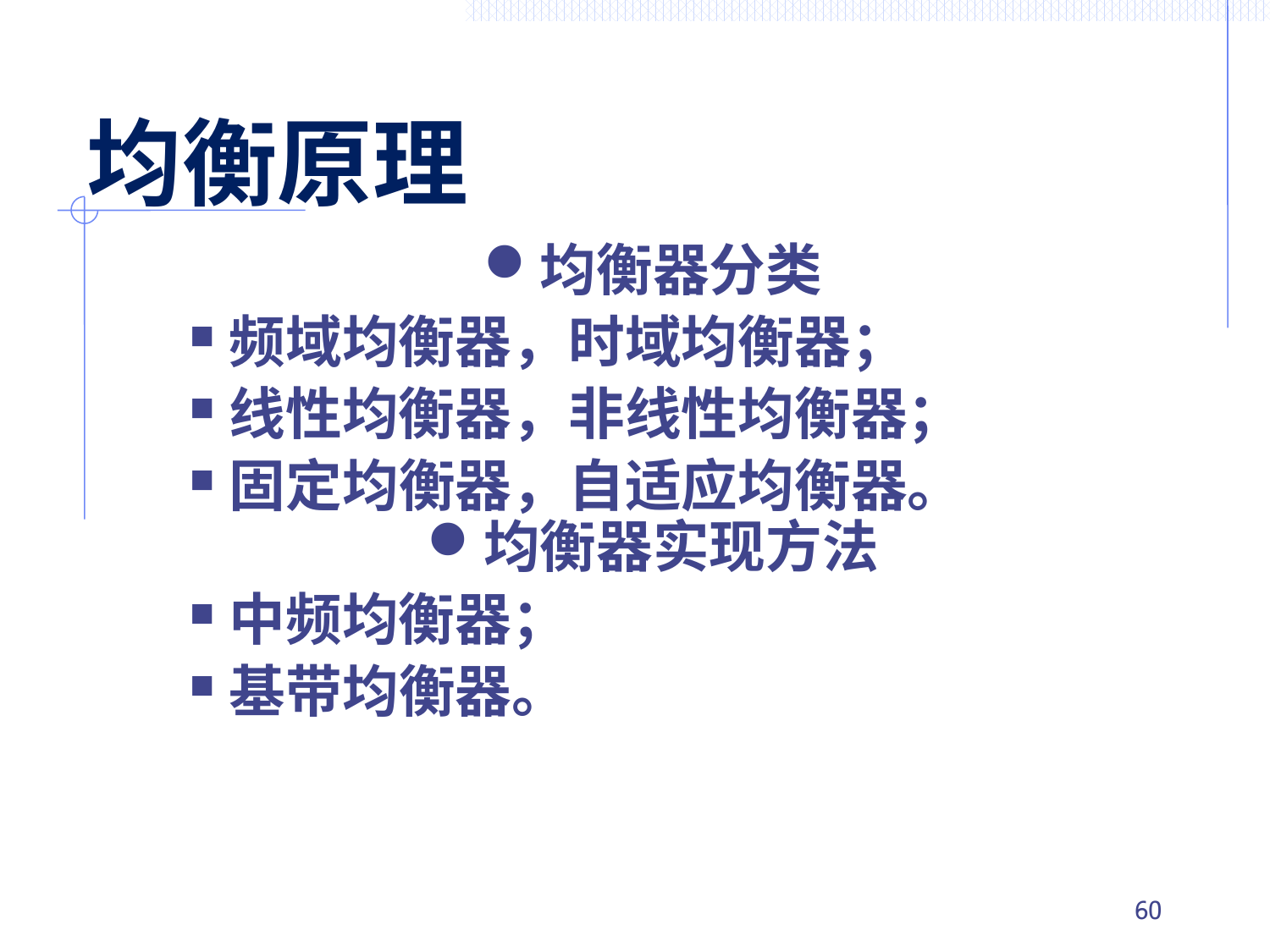

# 均衡原理
均衡器分类
频域均衡器，时域均衡器；
线性均衡器，非线性均衡器；
固定均衡器，自适应均衡器。
均衡器实现方法
中频均衡器；
基带均衡器。
60